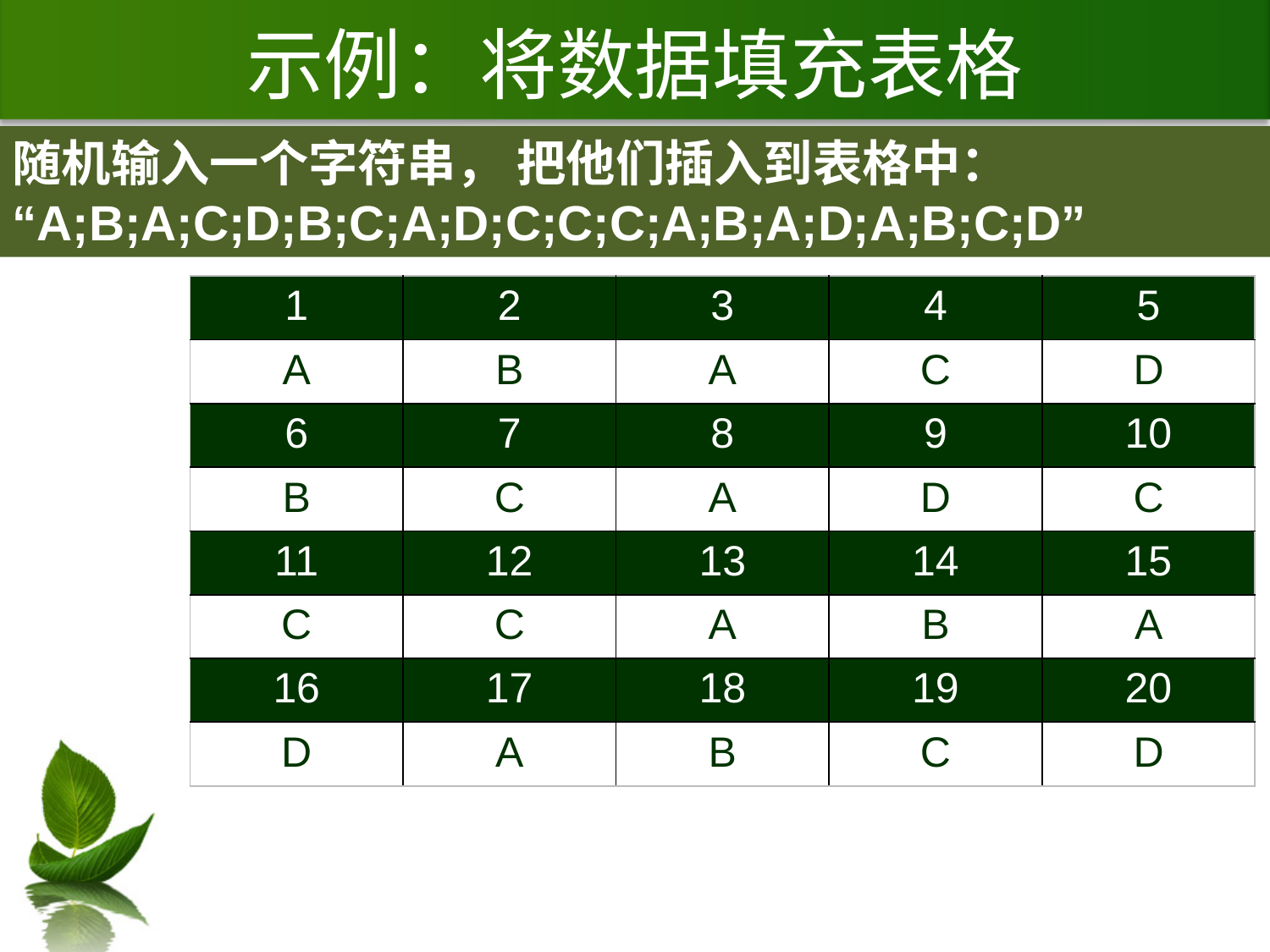

# 示例：将数据填充表格
随机输入一个字符串， 把他们插入到表格中：
“A;B;A;C;D;B;C;A;D;C;C;C;A;B;A;D;A;B;C;D”
| 1 | 2 | 3 | 4 | 5 |
| --- | --- | --- | --- | --- |
| A | B | A | C | D |
| 6 | 7 | 8 | 9 | 10 |
| B | C | A | D | C |
| 11 | 12 | 13 | 14 | 15 |
| C | C | A | B | A |
| 16 | 17 | 18 | 19 | 20 |
| D | A | B | C | D |